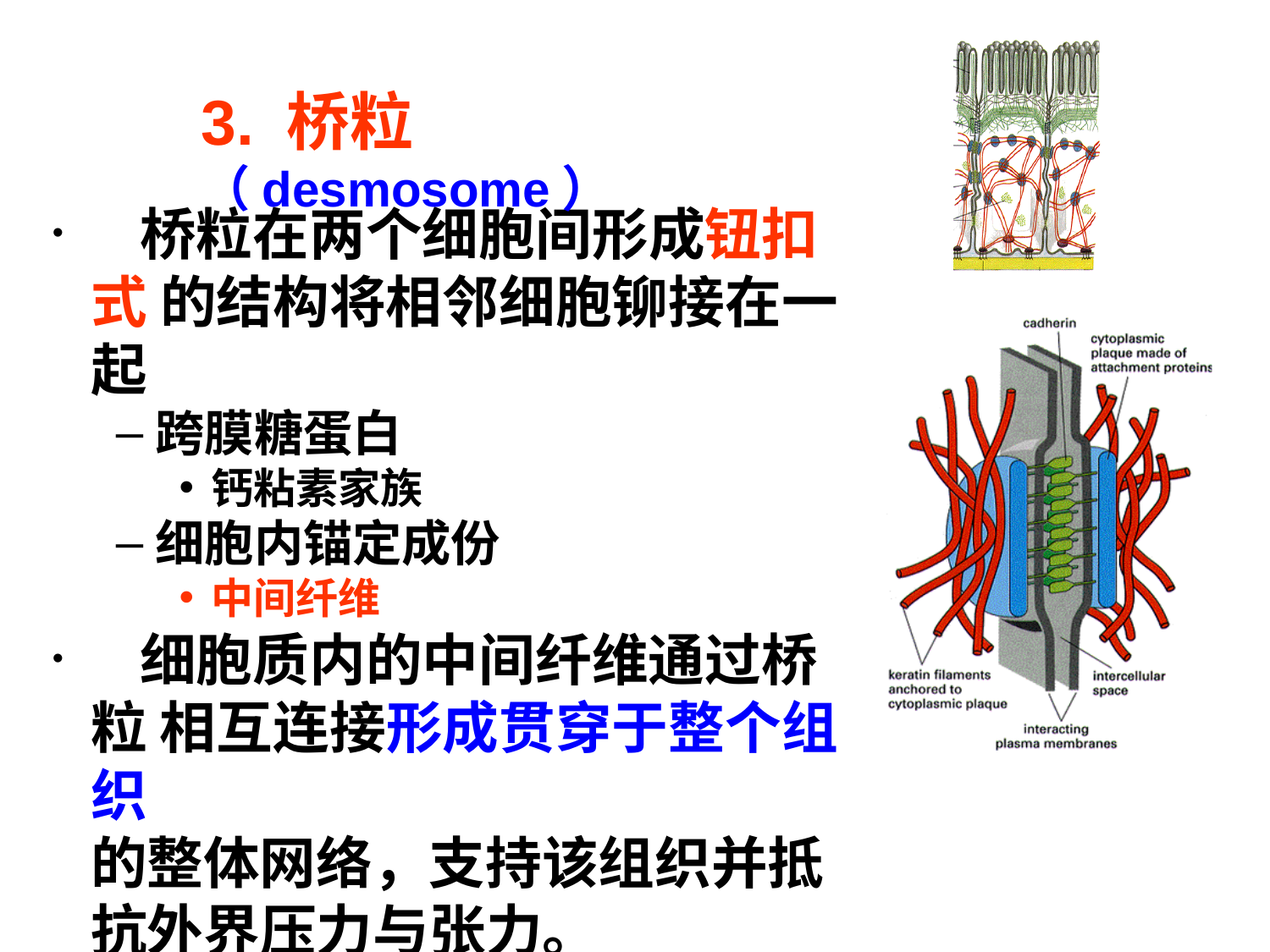

# 3. 桥粒（desmosome）
	桥粒在两个细胞间形成钮扣式 的结构将相邻细胞铆接在一起
跨膜糖蛋白
钙粘素家族
细胞内锚定成份
中间纤维
	细胞质内的中间纤维通过桥粒 相互连接形成贯穿于整个组织
的整体网络，支持该组织并抵 抗外界压力与张力。